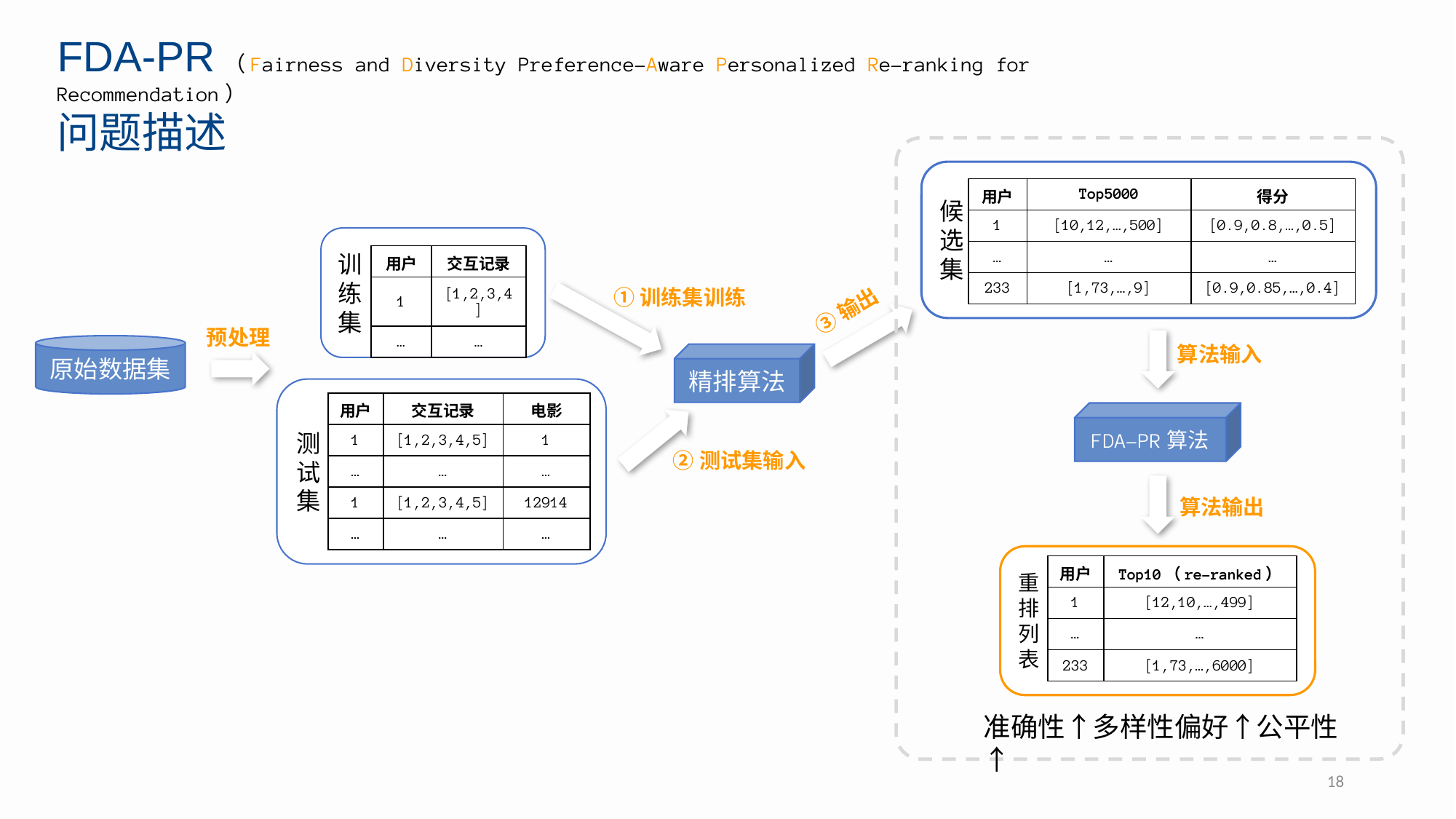

FDA-PR（Fairness and Diversity Preference-Aware Personalized Re-ranking for Recommendation）
问题描述

候
选
集
| 用户 | Top5000 | 得分 |
| --- | --- | --- |
| 1 | [10,12,…,500] | [0.9,0.8,…,0.5] |
| … | … | … |
| 233 | [1,73,…,9] | [0.9,0.85,…,0.4] |
训
练
集
| 用户 | 交互记录 |
| --- | --- |
| 1 | [1,2,3,4] |
| … | … |
①训练集训练
③输出

预处理
原始数据集
算法输入

精排算法

测
试
集
| 用户 | 交互记录 | 电影 |
| --- | --- | --- |
| 1 | [1,2,3,4,5] | 1 |
| … | … | … |
| 1 | [1,2,3,4,5] | 12914 |
| … | … | … |
FDA-PR算法

②测试集输入

算法输出
重
排
列
表
| 用户 | Top10（re-ranked） |
| --- | --- |
| 1 | [12,10,…,499] |
| … | … |
| 233 | [1,73,…,6000] |
准确性↑多样性偏好↑公平性↑
18